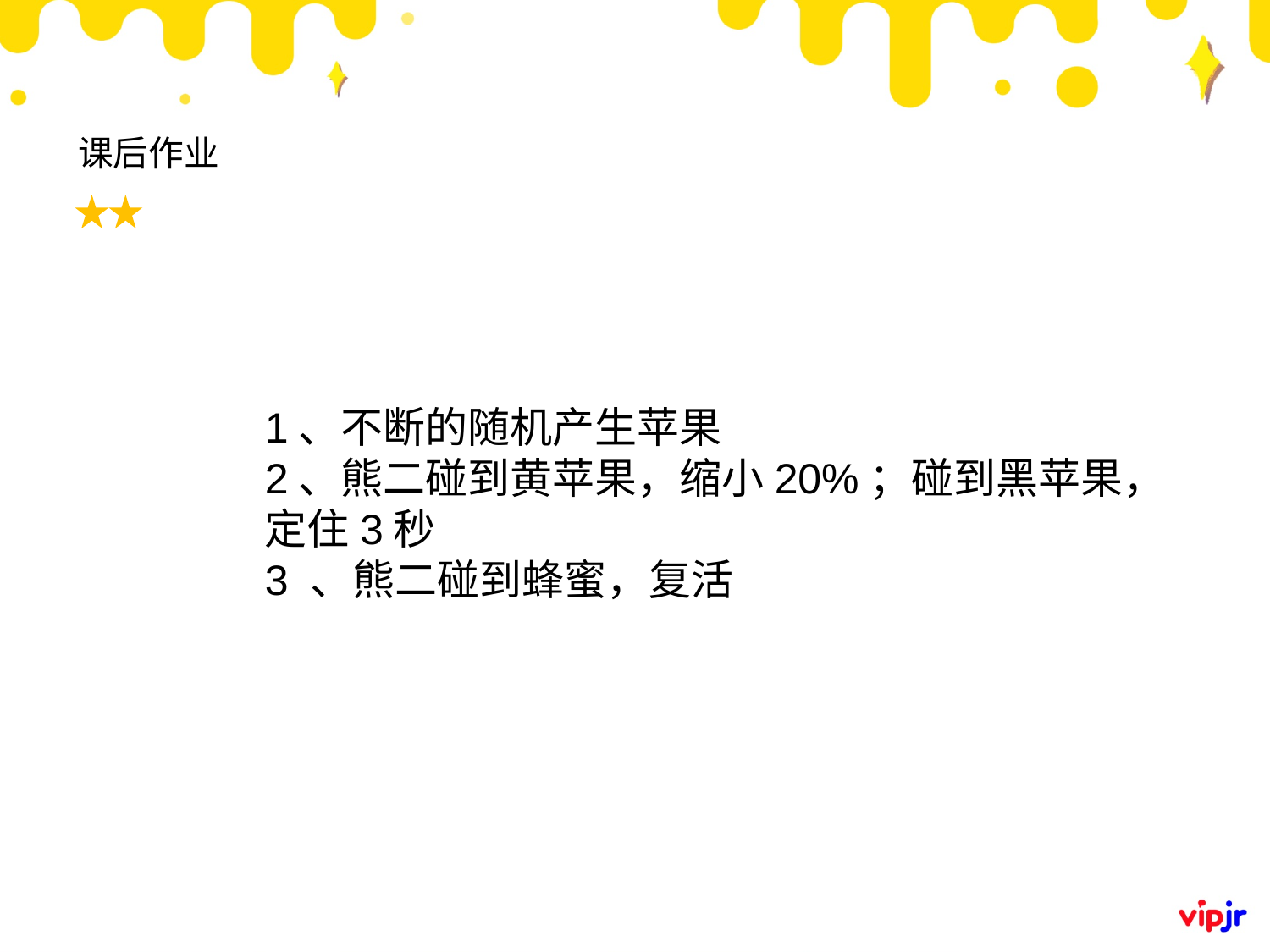

课后作业

1、不断的随机产生苹果
2、熊二碰到黄苹果，缩小20%；碰到黑苹果，
定住3秒
3 、熊二碰到蜂蜜，复活